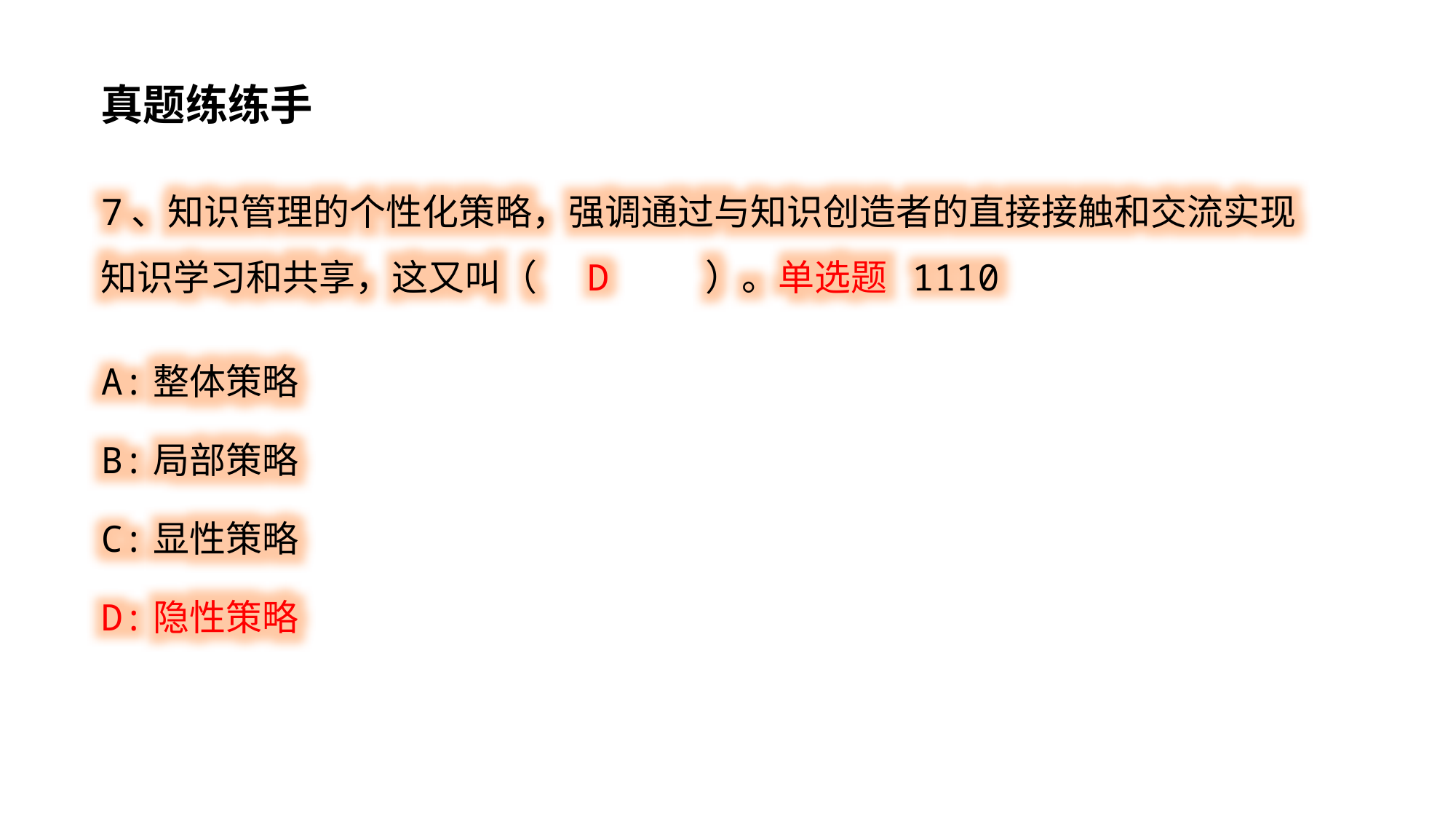

真题练练手
7、知识管理的个性化策略，强调通过与知识创造者的直接接触和交流实现知识学习和共享，这又叫（     D    ）。单选题  1110

A:整体策略

B:局部策略

C:显性策略

D:隐性策略